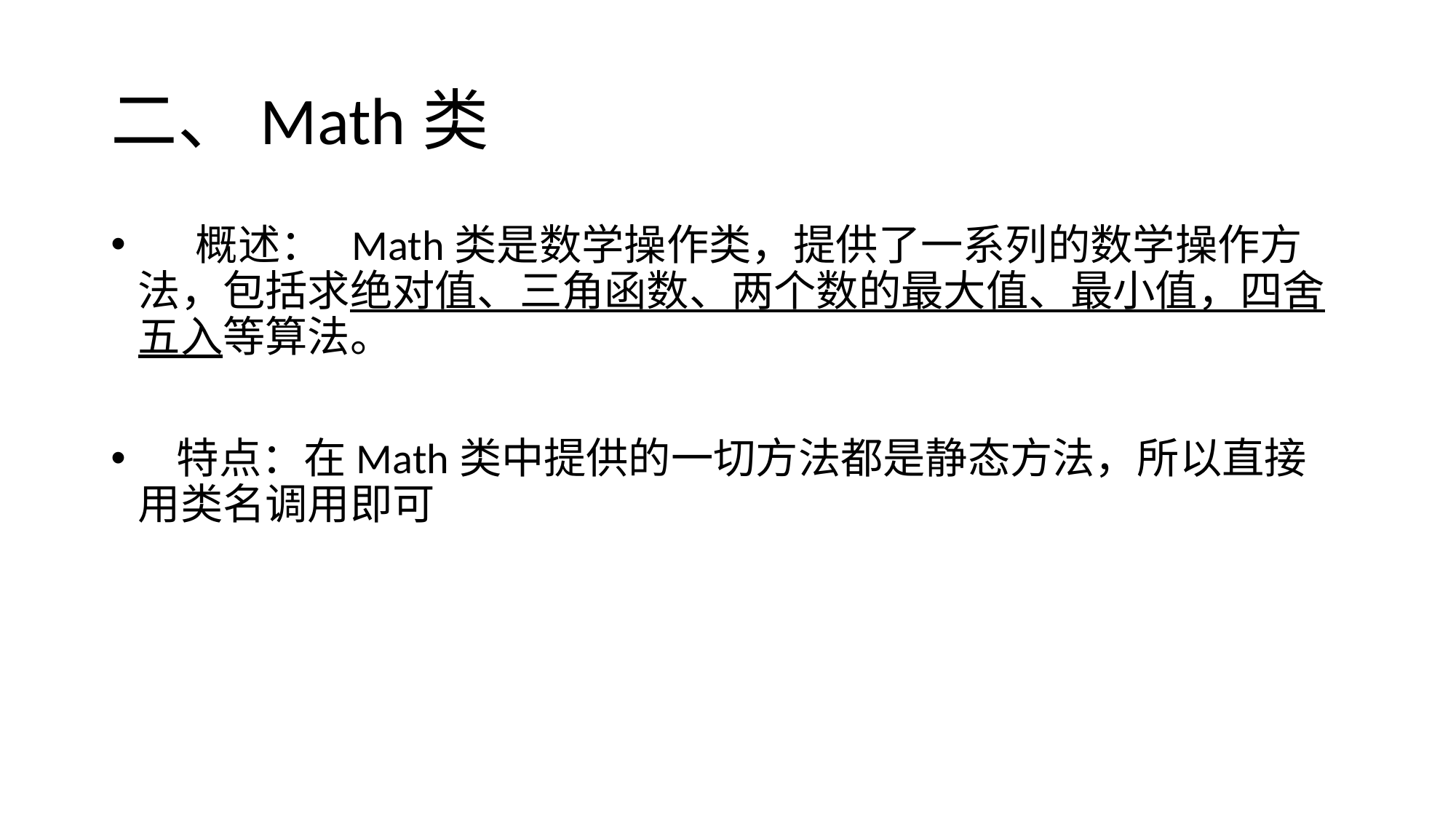

# 二、Math类
     概述：  Math类是数学操作类，提供了一系列的数学操作方法，包括求绝对值、三角函数、两个数的最大值、最小值，四舍五入等算法。

   特点：在Math类中提供的一切方法都是静态方法，所以直接用类名调用即可